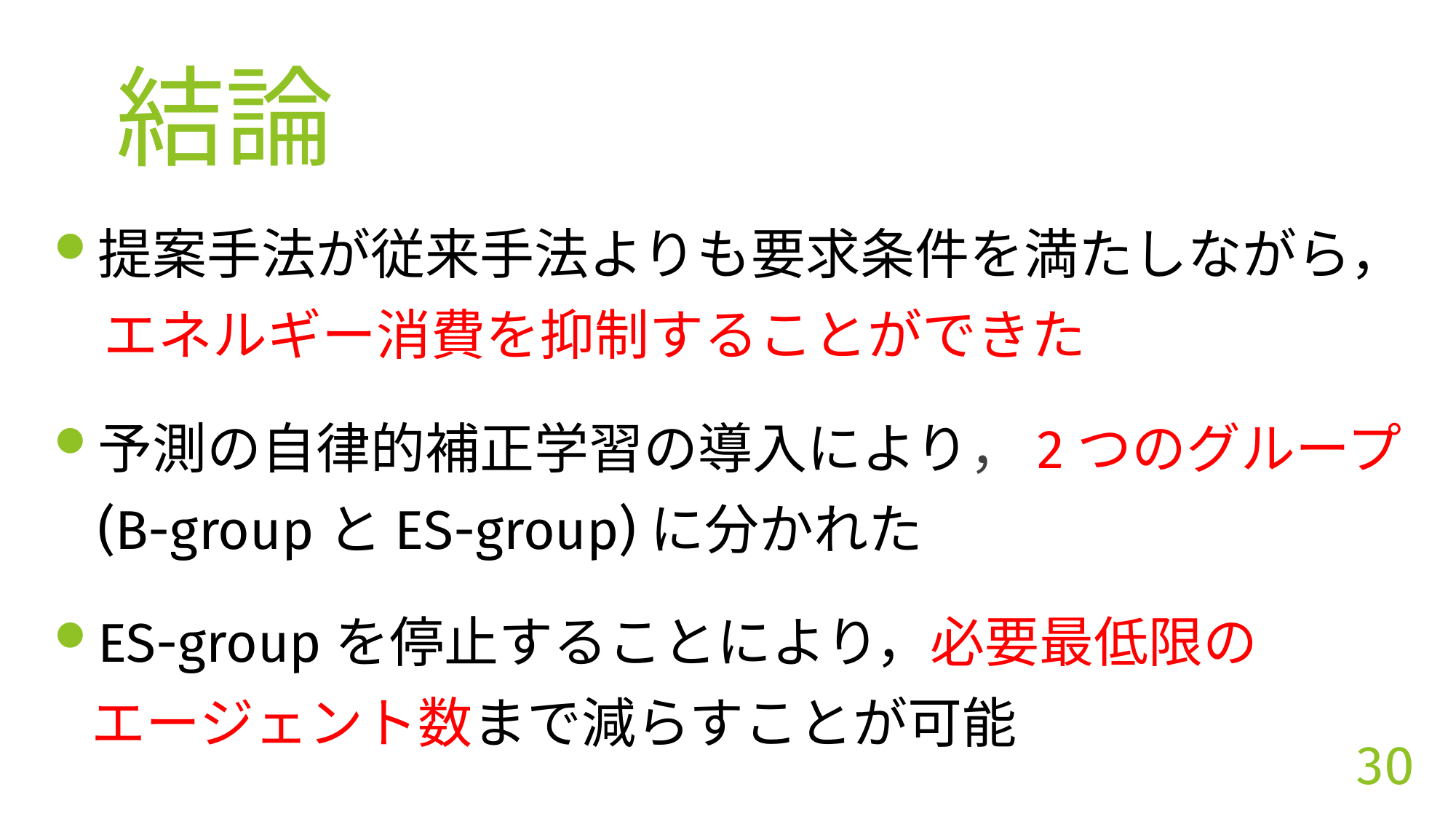

結論
提案手法が従来手法よりも要求条件を満たしながら，
   エネルギー消費を抑制することができた
予測の自律的補正学習の導入により，2つのグループ
   (B-groupとES-group)に分かれた
ES-groupを停止することにより，必要最低限の
  エージェント数まで減らすことが可能
30
30